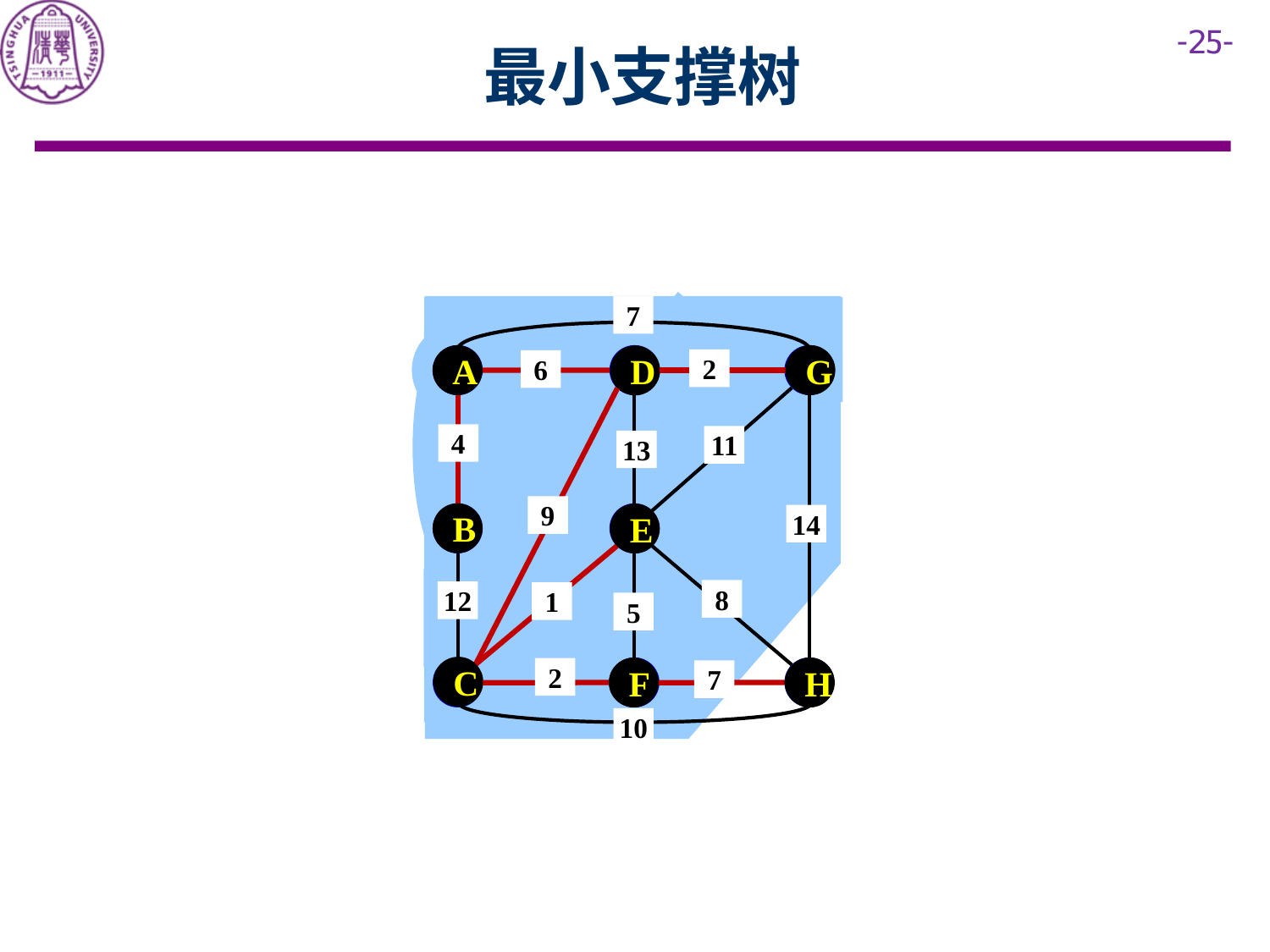

# 最小支撑树

7

A
A
D
G
G
D
2
6
4
11
13
9
B
B
E
E
14
8
12
1
5
C
C
F
H
F
H
2
7

10